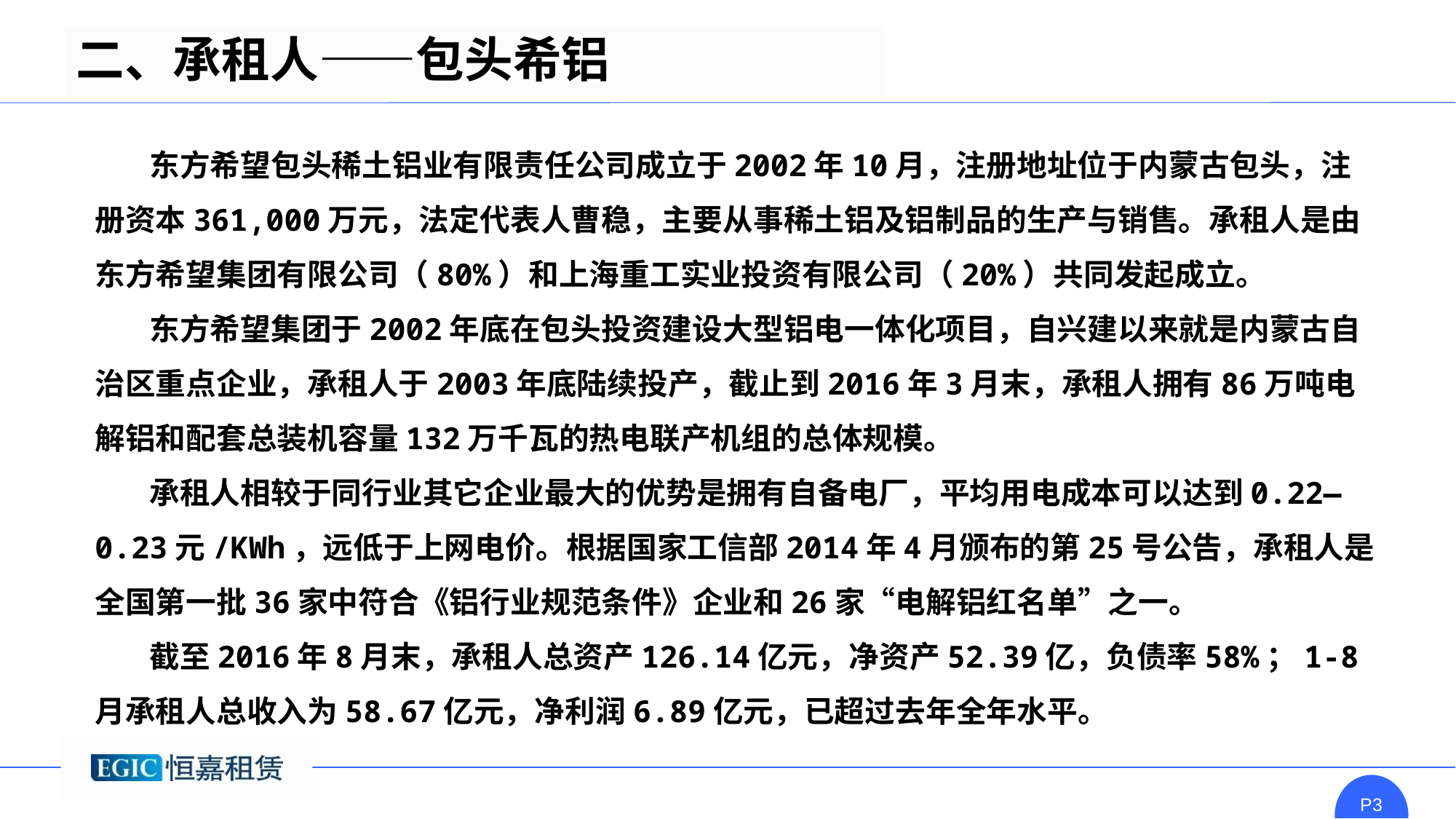

二、承租人——包头希铝
东方希望包头稀土铝业有限责任公司成立于2002年10月，注册地址位于内蒙古包头，注册资本361,000万元，法定代表人曹稳，主要从事稀土铝及铝制品的生产与销售。承租人是由东方希望集团有限公司（80%）和上海重工实业投资有限公司（20%）共同发起成立。
东方希望集团于2002年底在包头投资建设大型铝电一体化项目，自兴建以来就是内蒙古自治区重点企业，承租人于2003年底陆续投产，截止到2016年3月末，承租人拥有86万吨电解铝和配套总装机容量132万千瓦的热电联产机组的总体规模。
承租人相较于同行业其它企业最大的优势是拥有自备电厂，平均用电成本可以达到0.22—0.23元/KWh，远低于上网电价。根据国家工信部2014年4月颁布的第25号公告，承租人是全国第一批36家中符合《铝行业规范条件》企业和26家“电解铝红名单”之一。
截至2016年8月末，承租人总资产126.14亿元，净资产52.39亿，负债率58%；1-8月承租人总收入为58.67亿元，净利润6.89亿元，已超过去年全年水平。